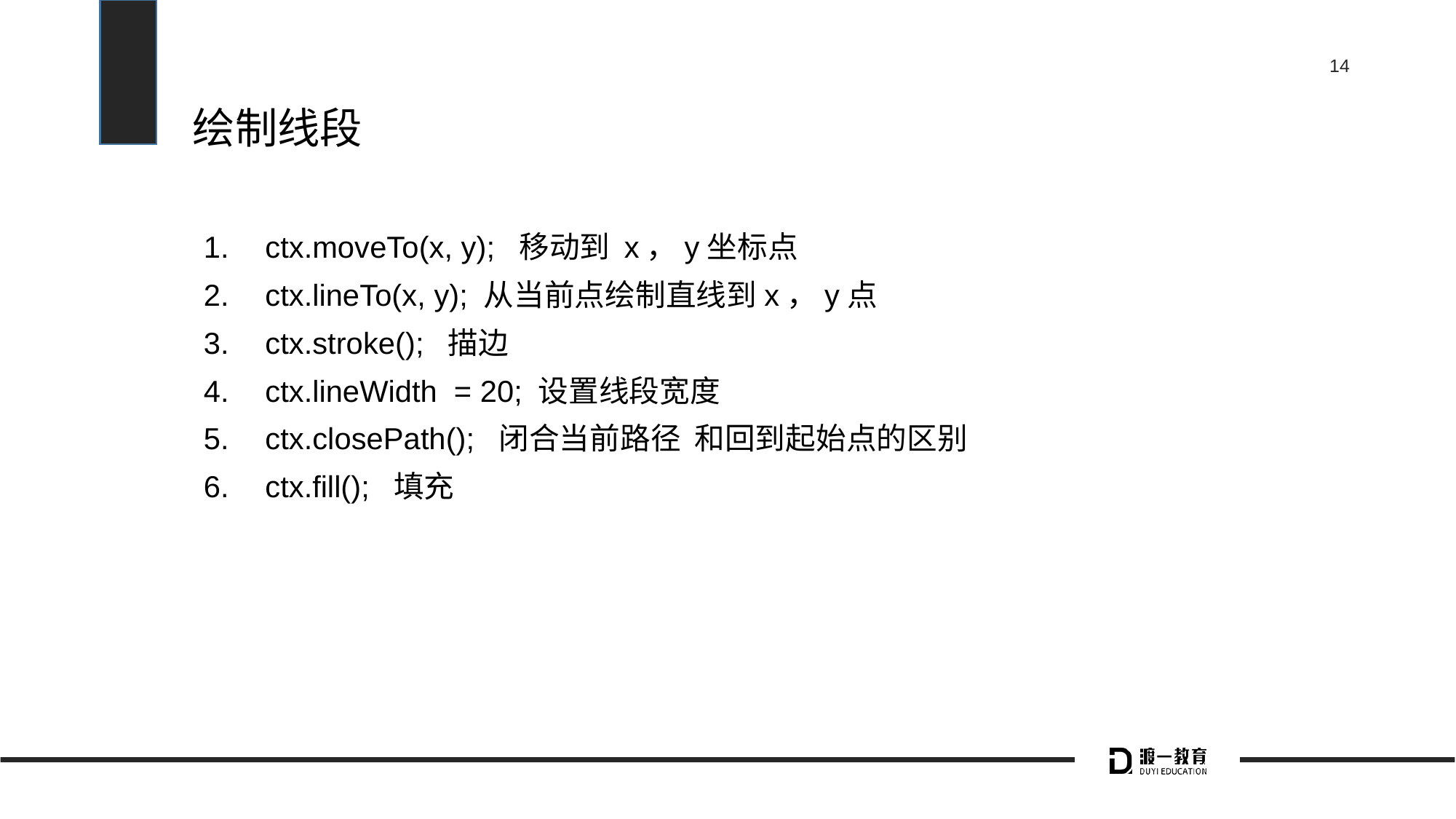

# 绘制线段
ctx.moveTo(x, y);  移动到 x，y坐标点
ctx.lineTo(x, y); 从当前点绘制直线到x，y点
ctx.stroke();  描边
ctx.lineWidth  = 20; 设置线段宽度
ctx.closePath();  闭合当前路径  和回到起始点的区别
ctx.fill();  填充